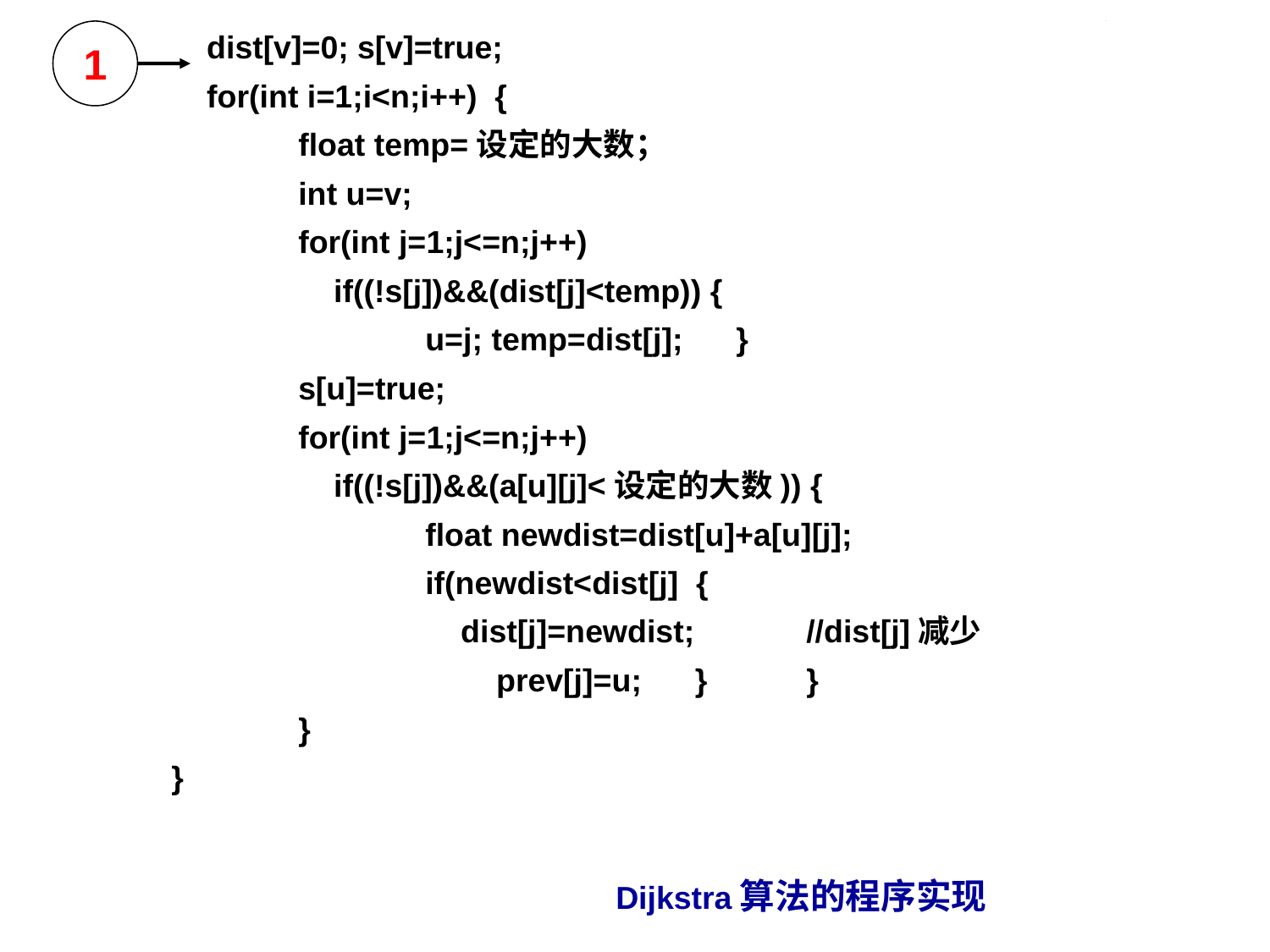

1

    dist[v]=0; s[v]=true;
    for(int i=1;i<n;i++)  {
	float temp=设定的大数；
	int u=v;
	for(int j=1;j<=n;j++)
	    if((!s[j])&&(dist[j]<temp)) {
		u=j; temp=dist[j];      }
	s[u]=true;
	for(int j=1;j<=n;j++)
	    if((!s[j])&&(a[u][j]<设定的大数)) {
		float newdist=dist[u]+a[u][j];
		if(newdist<dist[j]  {
		    dist[j]=newdist;	//dist[j]减少
		　　prev[j]=u;      }	}
	}
}
Dijkstra算法的程序实现